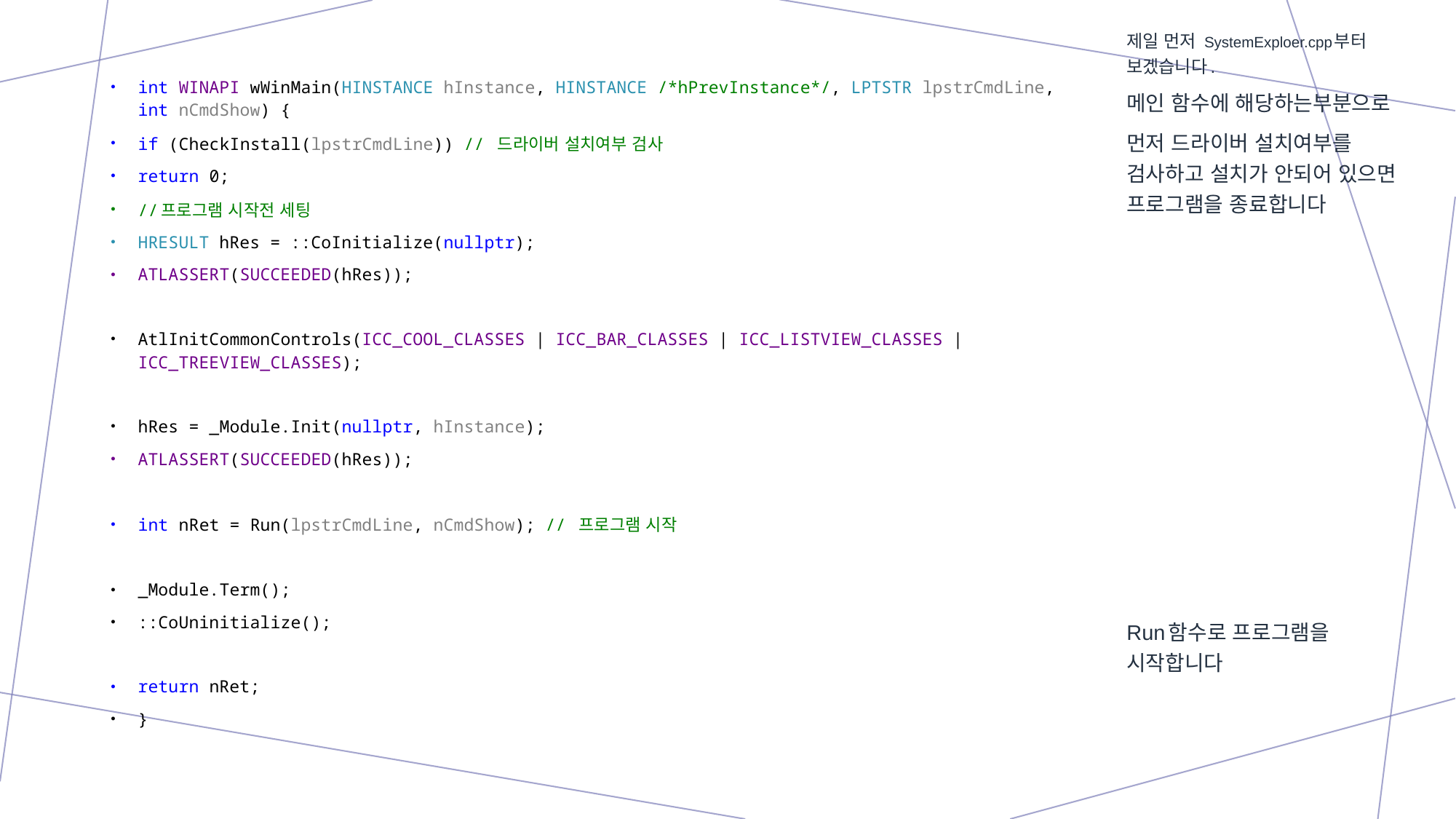

제일 먼저 SystemExploer.cpp부터 보겠습니다.
메인 함수에 해당하는부분으로
먼저 드라이버 설치여부를 검사하고 설치가 안되어 있으면 프로그램을 종료합니다
Run함수로 프로그램을 시작합니다
int WINAPI wWinMain(HINSTANCE hInstance, HINSTANCE /*hPrevInstance*/, LPTSTR lpstrCmdLine, int nCmdShow) {
if (CheckInstall(lpstrCmdLine)) // 드라이버 설치여부 검사
return 0;
//프로그램 시작전 세팅
HRESULT hRes = ::CoInitialize(nullptr);
ATLASSERT(SUCCEEDED(hRes));

AtlInitCommonControls(ICC_COOL_CLASSES | ICC_BAR_CLASSES | ICC_LISTVIEW_CLASSES | ICC_TREEVIEW_CLASSES);

hRes = _Module.Init(nullptr, hInstance);
ATLASSERT(SUCCEEDED(hRes));

int nRet = Run(lpstrCmdLine, nCmdShow); // 프로그램 시작

_Module.Term();
::CoUninitialize();

return nRet;
}